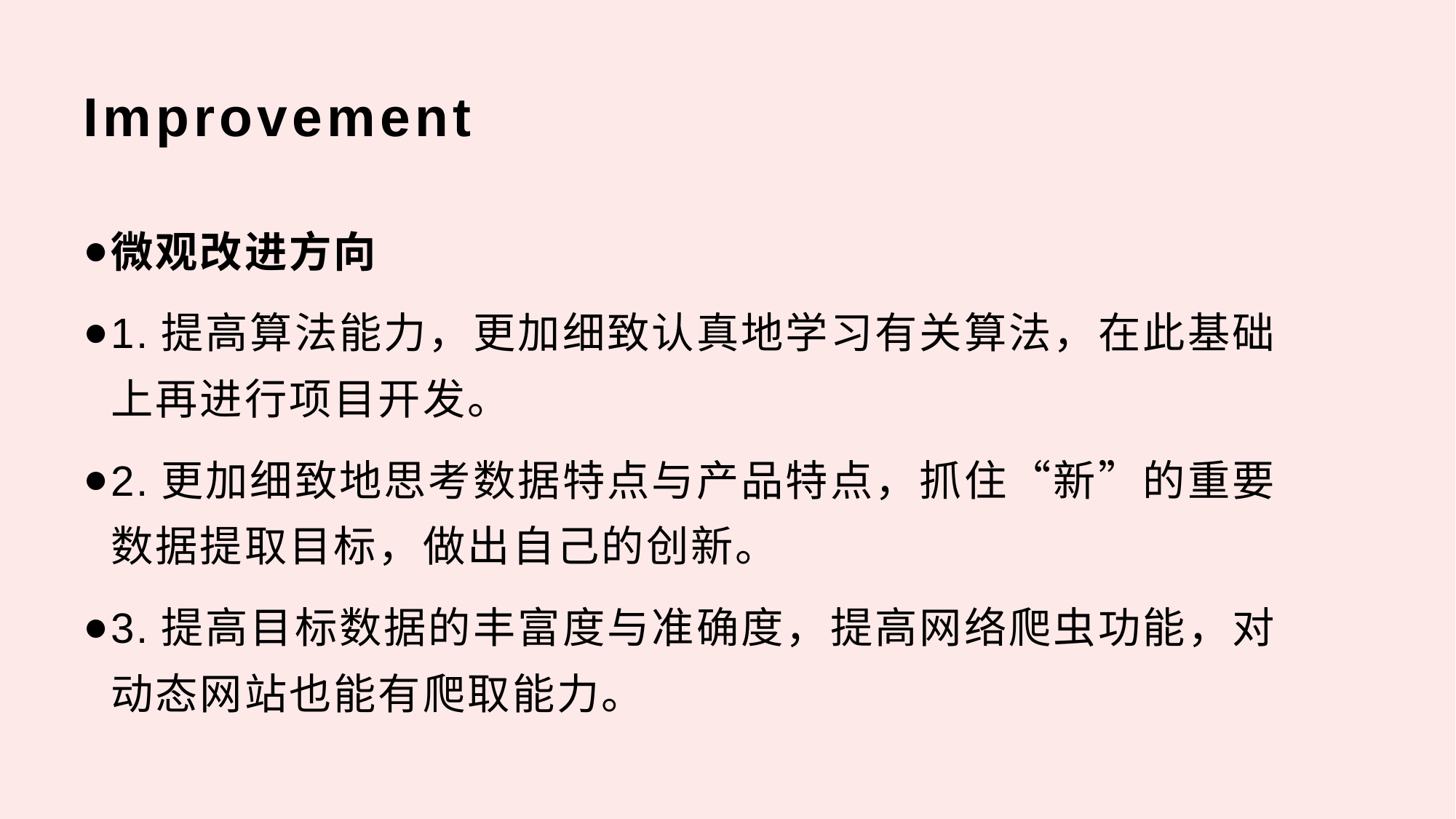

# Improvement
微观改进方向
1.提高算法能力，更加细致认真地学习有关算法，在此基础上再进行项目开发。
2.更加细致地思考数据特点与产品特点，抓住“新”的重要数据提取目标，做出自己的创新。
3.提高目标数据的丰富度与准确度，提高网络爬虫功能，对动态网站也能有爬取能力。